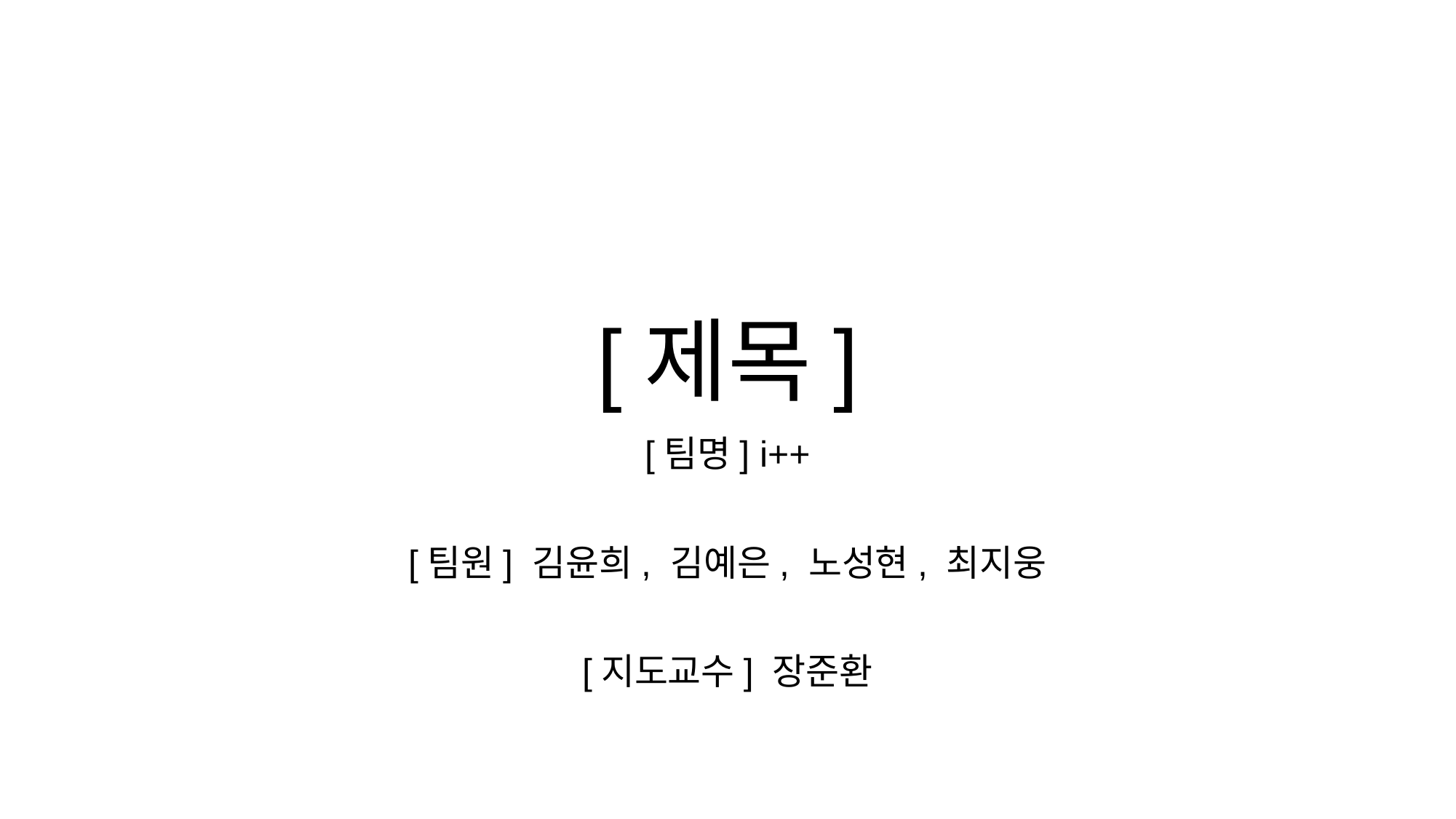

# [제목]
[팀명] i++

[팀원] 김윤희, 김예은, 노성현, 최지웅

[지도교수] 장준환